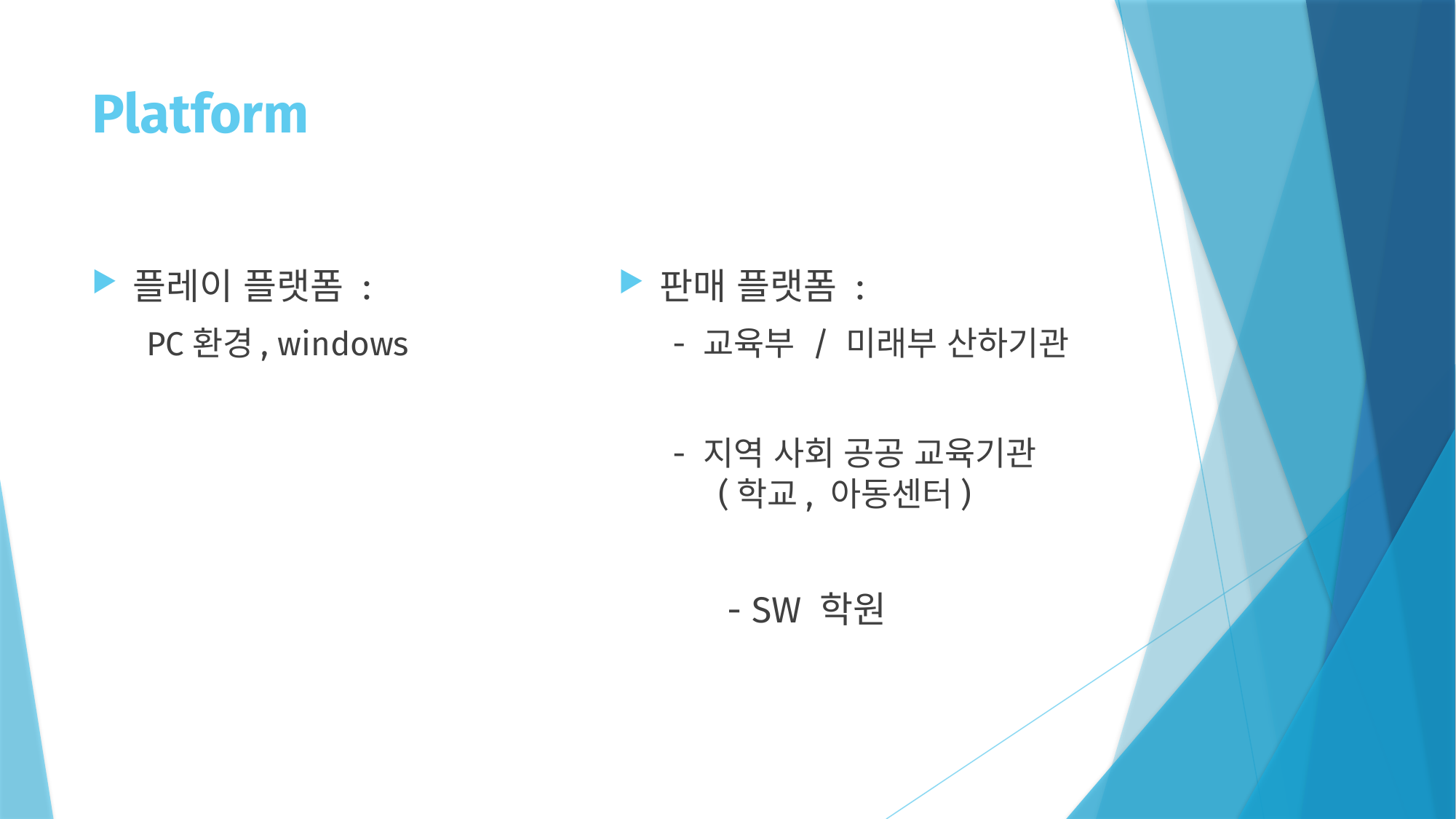

# Platform
플레이 플랫폼 :
PC환경, windows
판매 플랫폼 :
- 교육부 / 미래부 산하기관

- 지역 사회 공공 교육기관           (학교, 아동센터)

	- SW 학원